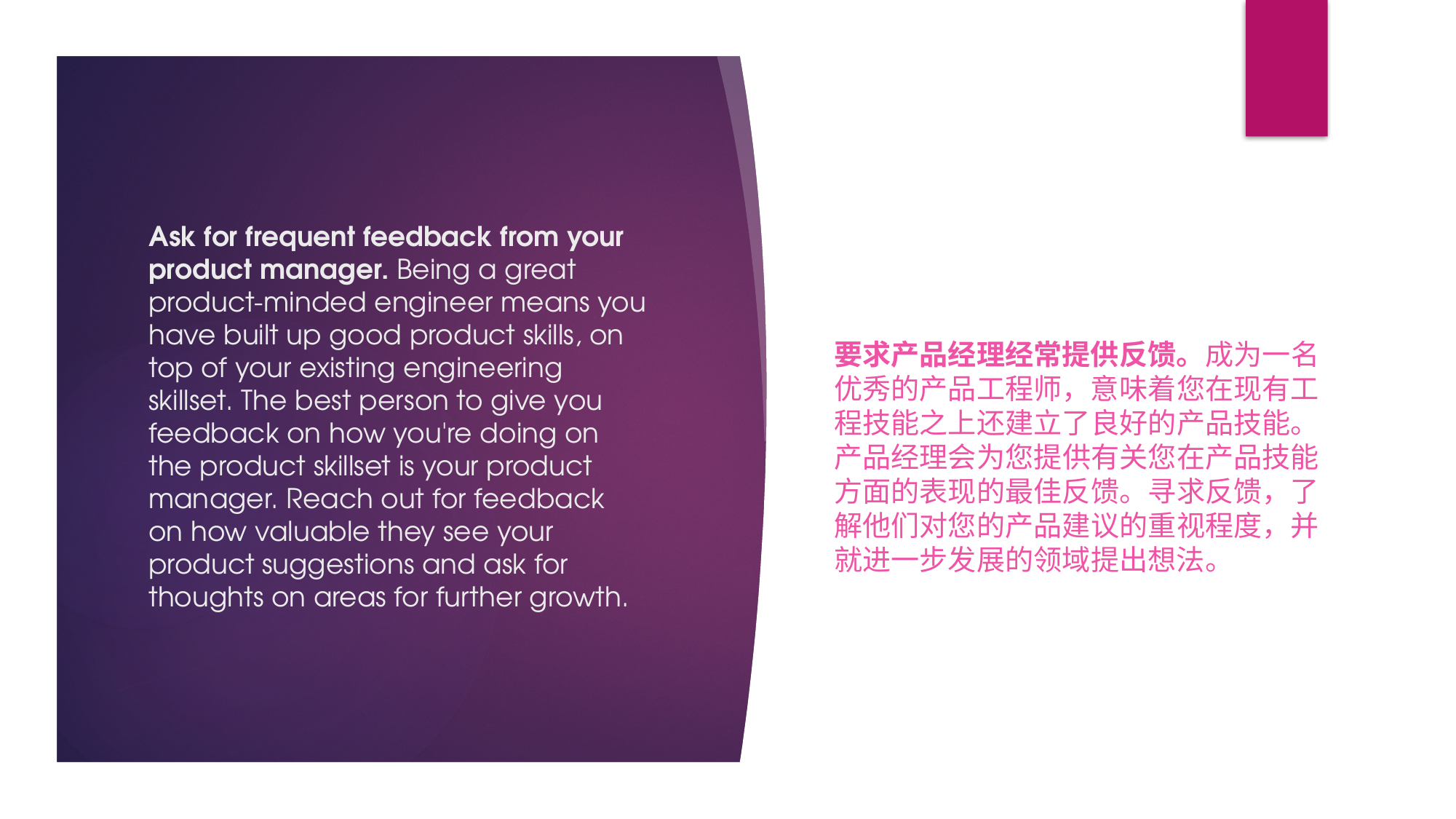

# Ask for frequent feedback from your product manager. Being a great product-minded engineer means you have built up good product skills, on top of your existing engineering skillset. The best person to give you feedback on how you're doing on the product skillset is your product manager. Reach out for feedback on how valuable they see your product suggestions and ask for thoughts on areas for further growth.
要求产品经理经常提供反馈。成为一名优秀的产品工程师，意味着您在现有工程技能之上还建立了良好的产品技能。产品经理会为您提供有关您在产品技能方面的表现的最佳反馈。寻求反馈，了解他们对您的产品建议的重视程度，并就进一步发展的领域提出想法。